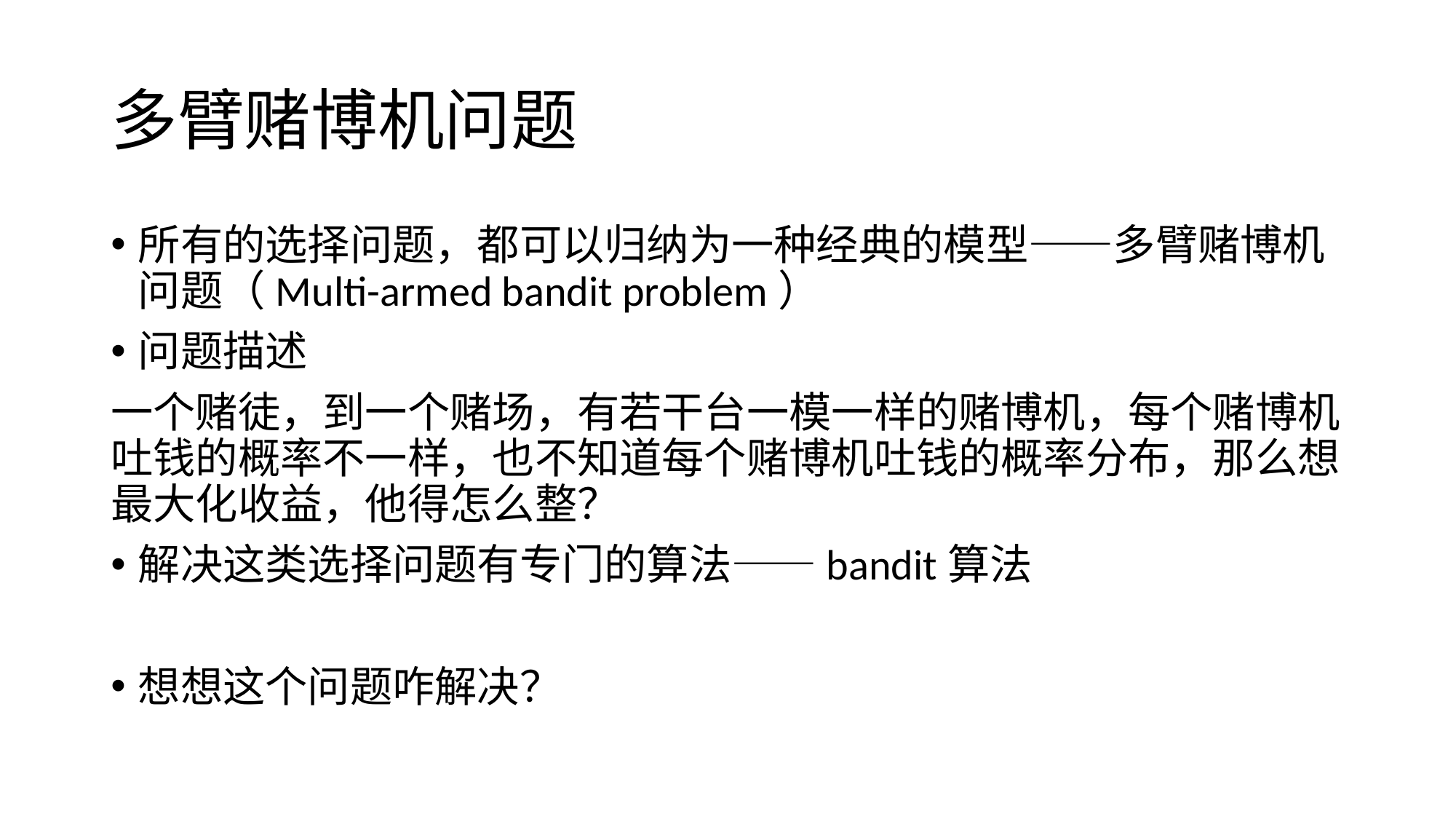

# 多臂赌博机问题
所有的选择问题，都可以归纳为一种经典的模型——多臂赌博机问题（Multi-armed bandit problem）
问题描述
一个赌徒，到一个赌场，有若干台一模一样的赌博机，每个赌博机吐钱的概率不一样，也不知道每个赌博机吐钱的概率分布，那么想最大化收益，他得怎么整？
解决这类选择问题有专门的算法——bandit算法

想想这个问题咋解决？